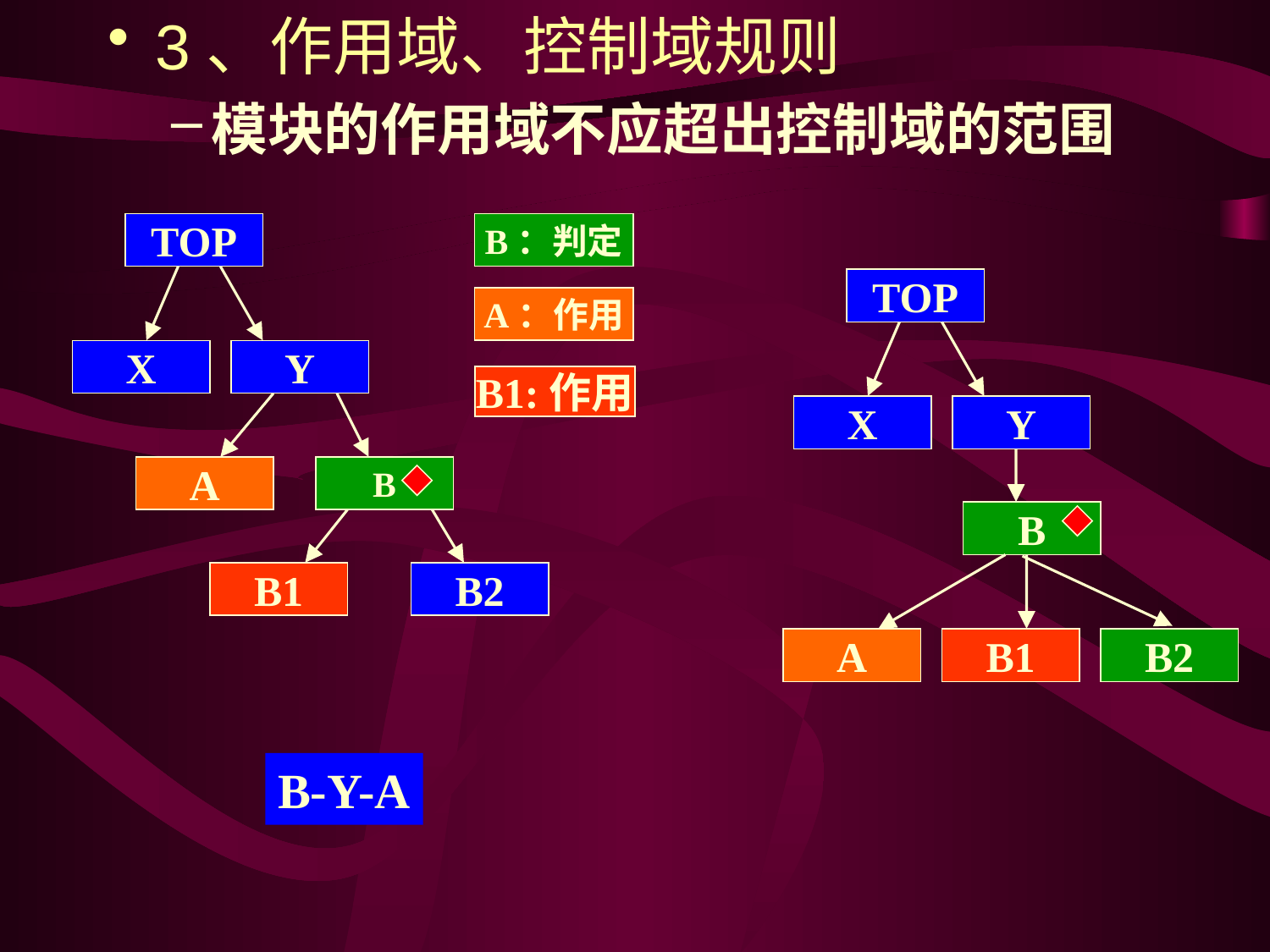

3、作用域、控制域规则
模块的作用域不应超出控制域的范围
TOP
B：判定

TOP
A：作用

X
Y
B1:作用

X
Y

A
B

B

B1
B2
A
B1
B2
B-Y-A

117